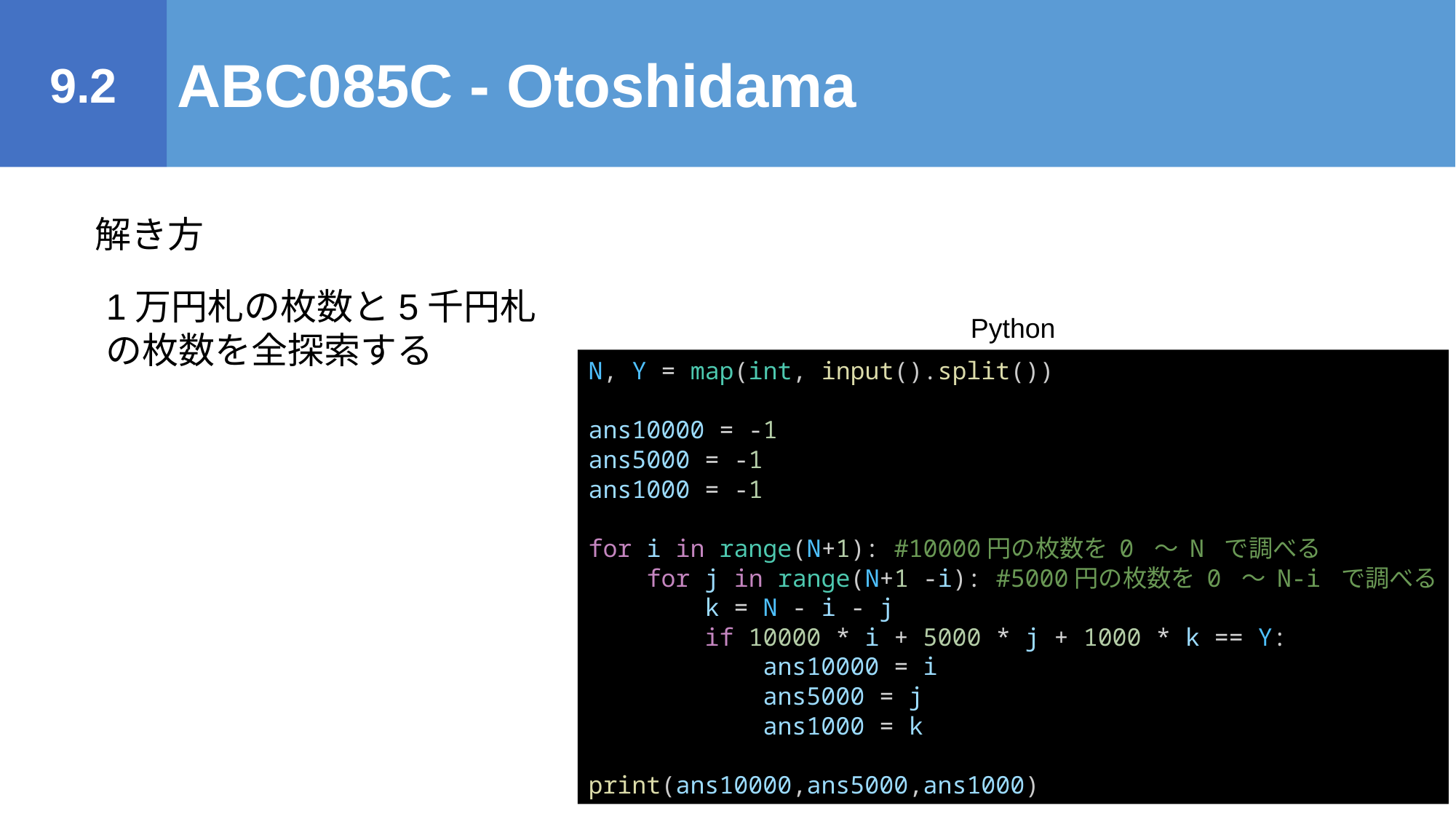

9.2
ABC085C - Otoshidama
解き方
1万円札の枚数と5千円札
の枚数を全探索する
Python
N, Y = map(int, input().split())

ans10000 = -1
ans5000 = -1
ans1000 = -1

for i in range(N+1): #10000円の枚数を 0 〜 N で調べる
    for j in range(N+1 -i): #5000円の枚数を 0 〜 N-i で調べる
        k = N - i - j
        if 10000 * i + 5000 * j + 1000 * k == Y:
            ans10000 = i
            ans5000 = j
            ans1000 = k

print(ans10000,ans5000,ans1000)